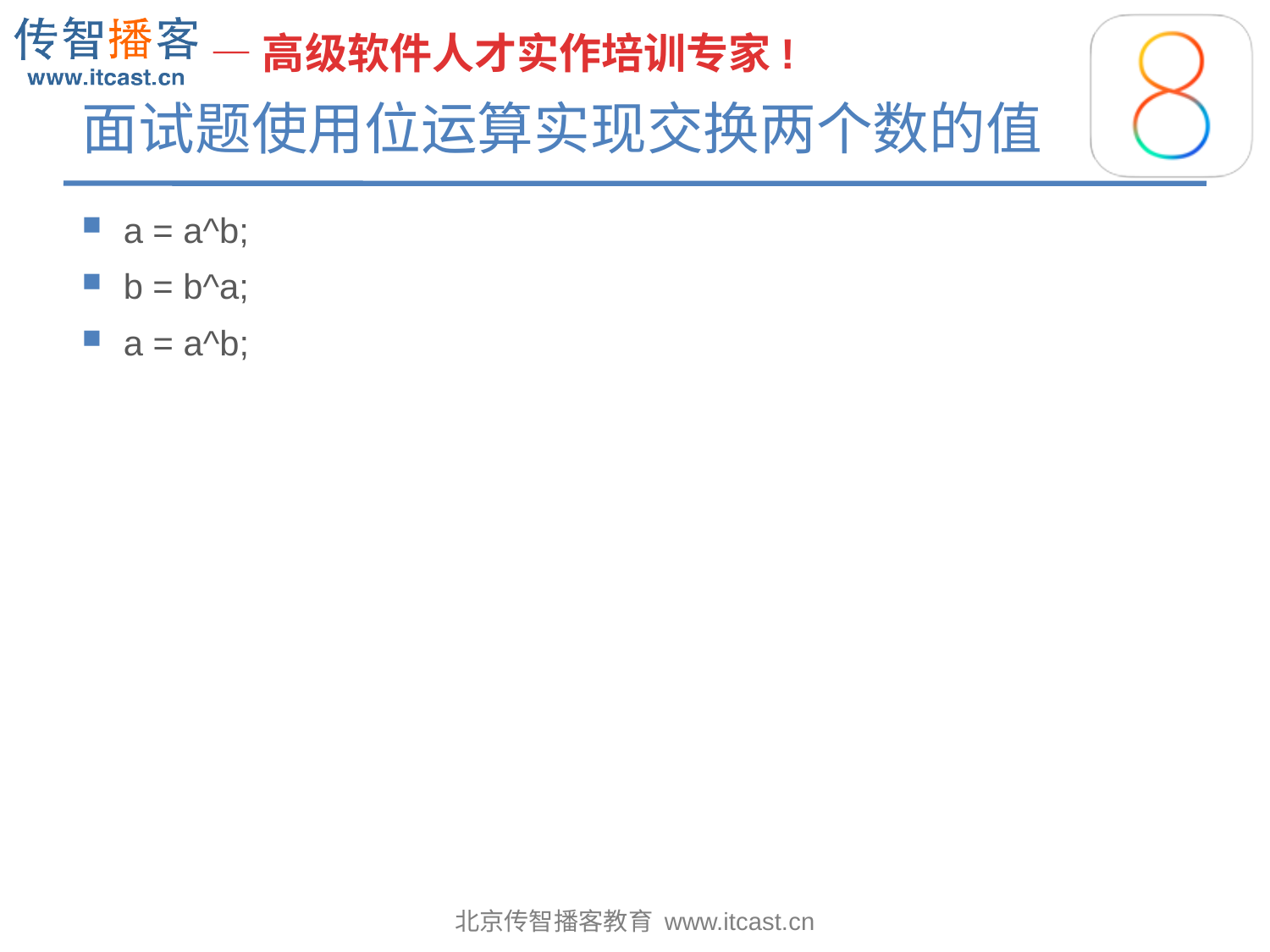

# 面试题使用位运算实现交换两个数的值
 a = a^b;
 b = b^a;
 a = a^b;